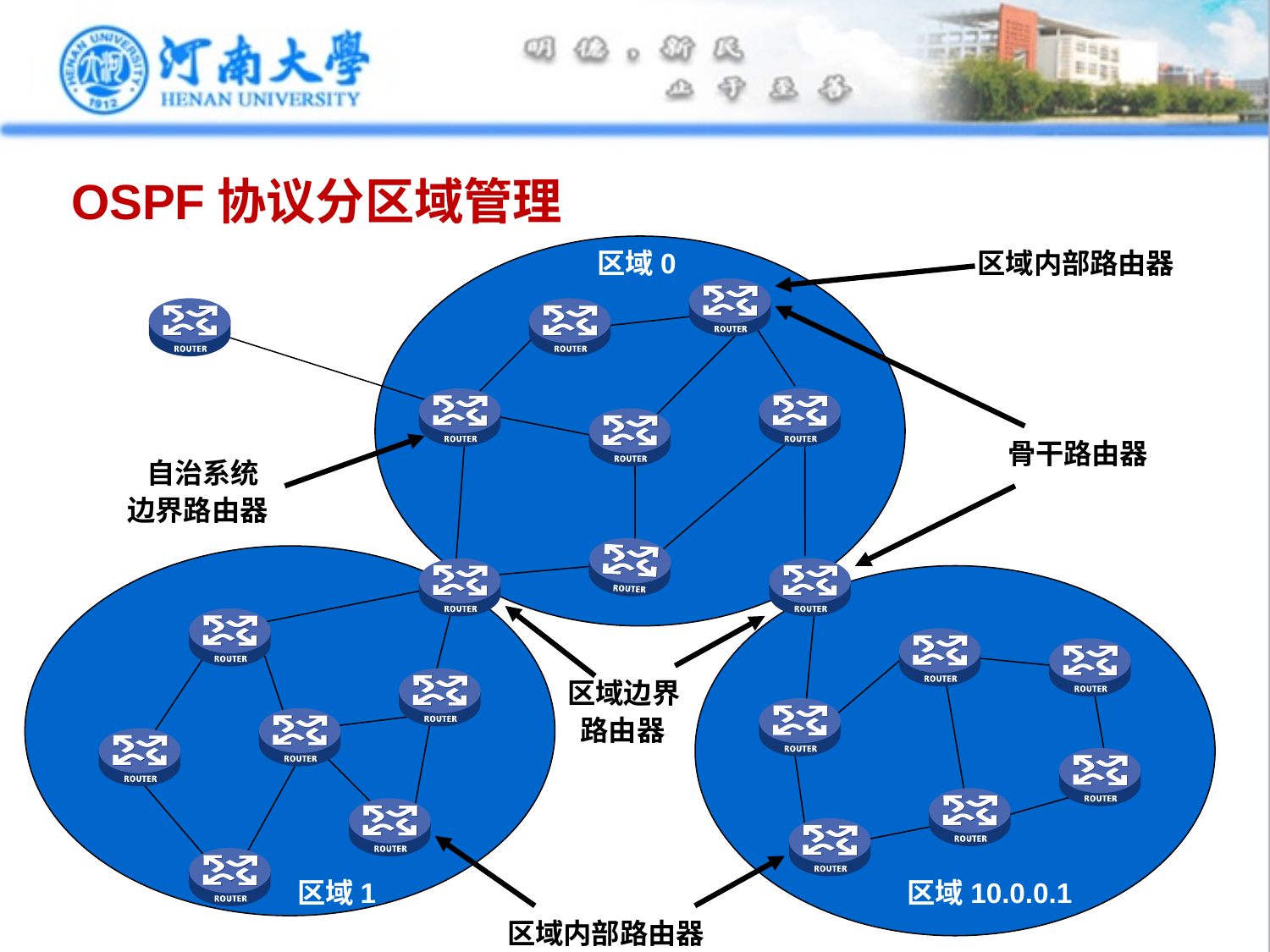

# OSPF协议分区域管理

区域0
区域内部路由器

骨干路由器

  自治系统
边界路由器

区域边界
 路由器

区域1
区域10.0.0.1
区域内部路由器